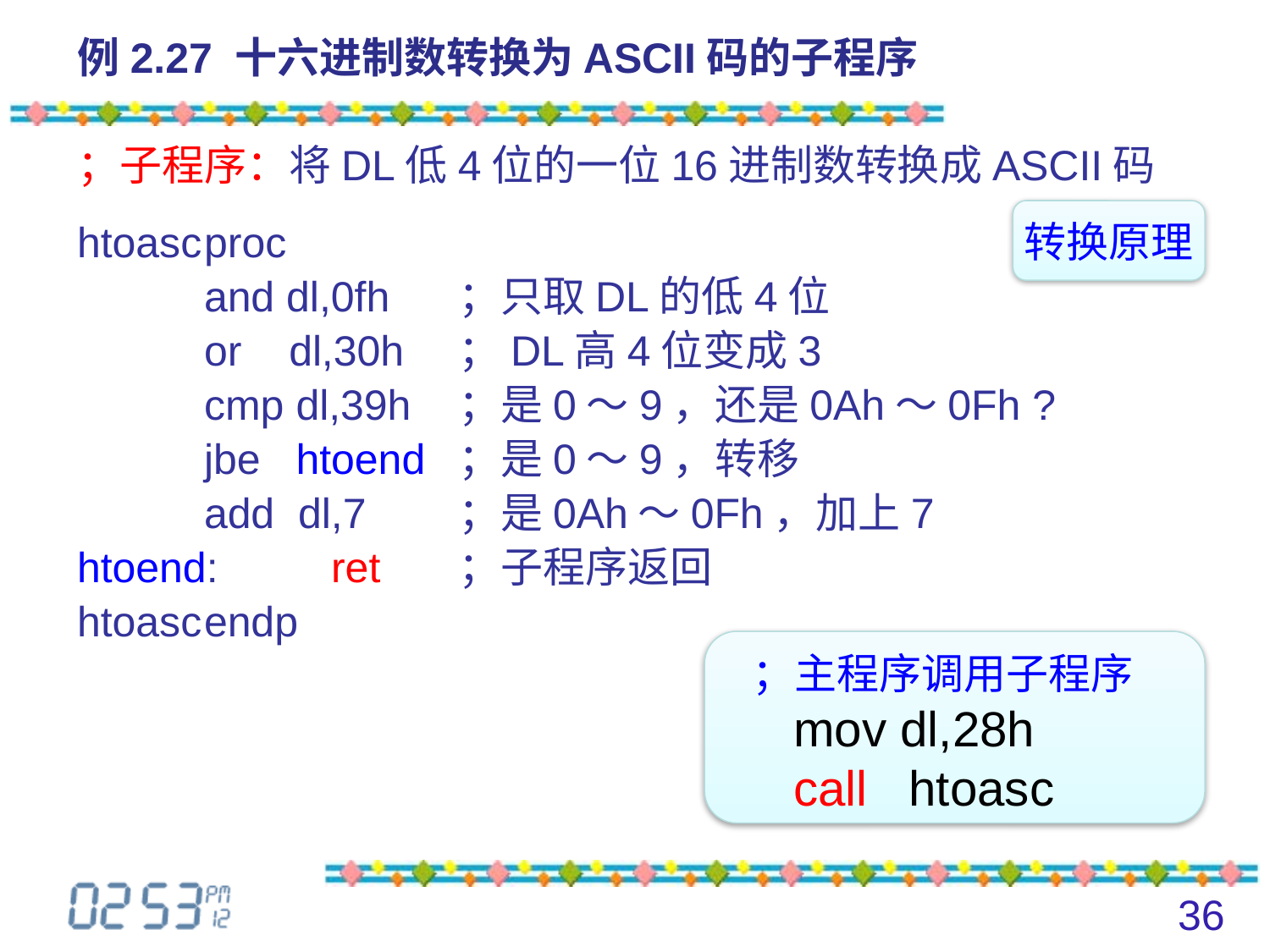

# 例2.27 十六进制数转换为ASCII码的子程序
；子程序：将DL低4位的一位16进制数转换成ASCII码
htoasc	proc
	and dl,0fh	；只取DL的低4位
	or    dl,30h	；DL高4位变成3
	cmp dl,39h	；是0～9，还是0Ah～0Fh ?
	jbe   htoend	；是0～9，转移
	add  dl,7	；是0Ah～0Fh，加上7
htoend:	ret	；子程序返回
htoasc	endp
转换原理
；主程序调用子程序
   mov dl,28h
   call   htoasc